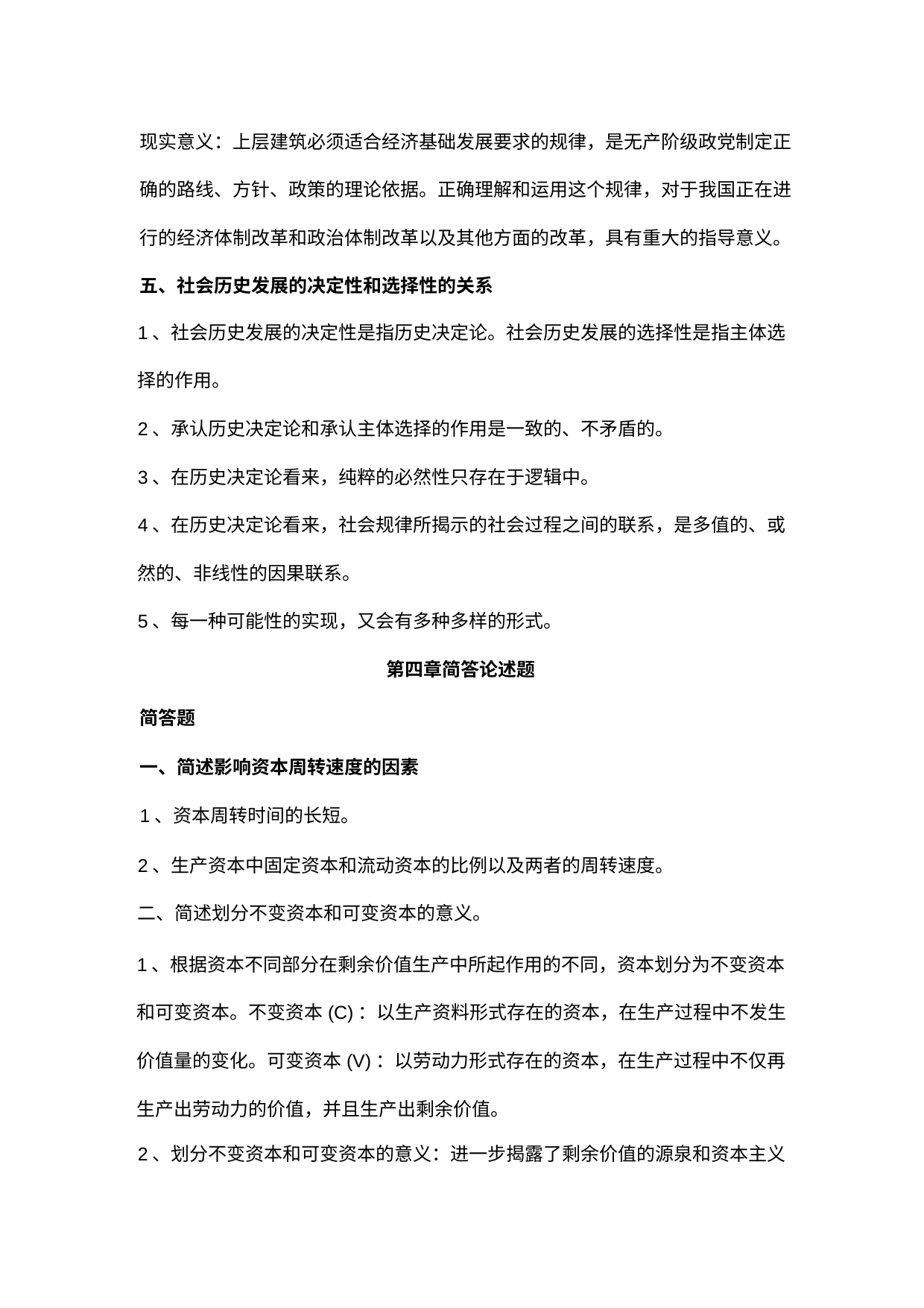

现实意义：上层建筑必须适合经济基础发展要求的规律，是无产阶级政党制定正

确的路线、方针、政策的理论依据。正确理解和运用这个规律，对于我国正在进

行的经济体制改革和政治体制改革以及其他方面的改革，具有重大的指导意义。

五、社会历史发展的决定性和选择性的关系
1、社会历史发展的决定性是指历史决定论。社会历史发展的选择性是指主体选

择的作用。
2、承认历史决定论和承认主体选择的作用是一致的、不矛盾的。

3、在历史决定论看来，纯粹的必然性只存在于逻辑中。
4、在历史决定论看来，社会规律所揭示的社会过程之间的联系，是多值的、或

然的、非线性的因果联系。
5、每一种可能性的实现，又会有多种多样的形式。
第四章简答论述题
简答题
一、简述影响资本周转速度的因素

1、资本周转时间的长短。
2、生产资本中固定资本和流动资本的比例以及两者的周转速度。

二、简述划分不变资本和可变资本的意义。
1、根据资本不同部分在剩余价值生产中所起作用的不同，资本划分为不变资本

和可变资本。不变资本(C)：以生产资料形式存在的资本，在生产过程中不发生

价值量的变化。可变资本(V)：以劳动力形式存在的资本，在生产过程中不仅再

生产出劳动力的价值，并且生产出剩余价值。
2、划分不变资本和可变资本的意义：进一步揭露了剩余价值的源泉和资本主义